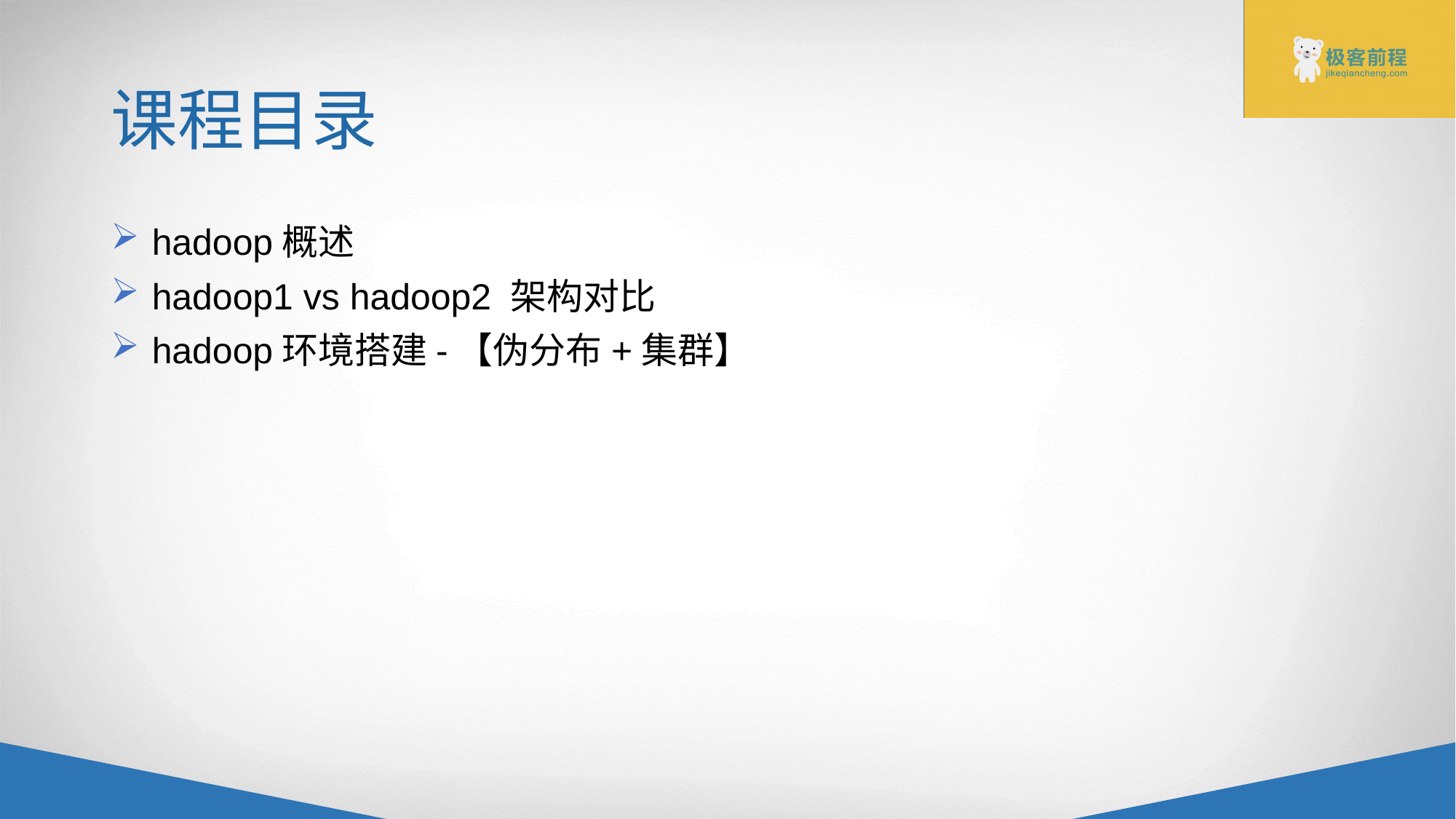

# 课程目录
hadoop概述
hadoop1 vs hadoop2 架构对比
hadoop环境搭建-【伪分布+集群】